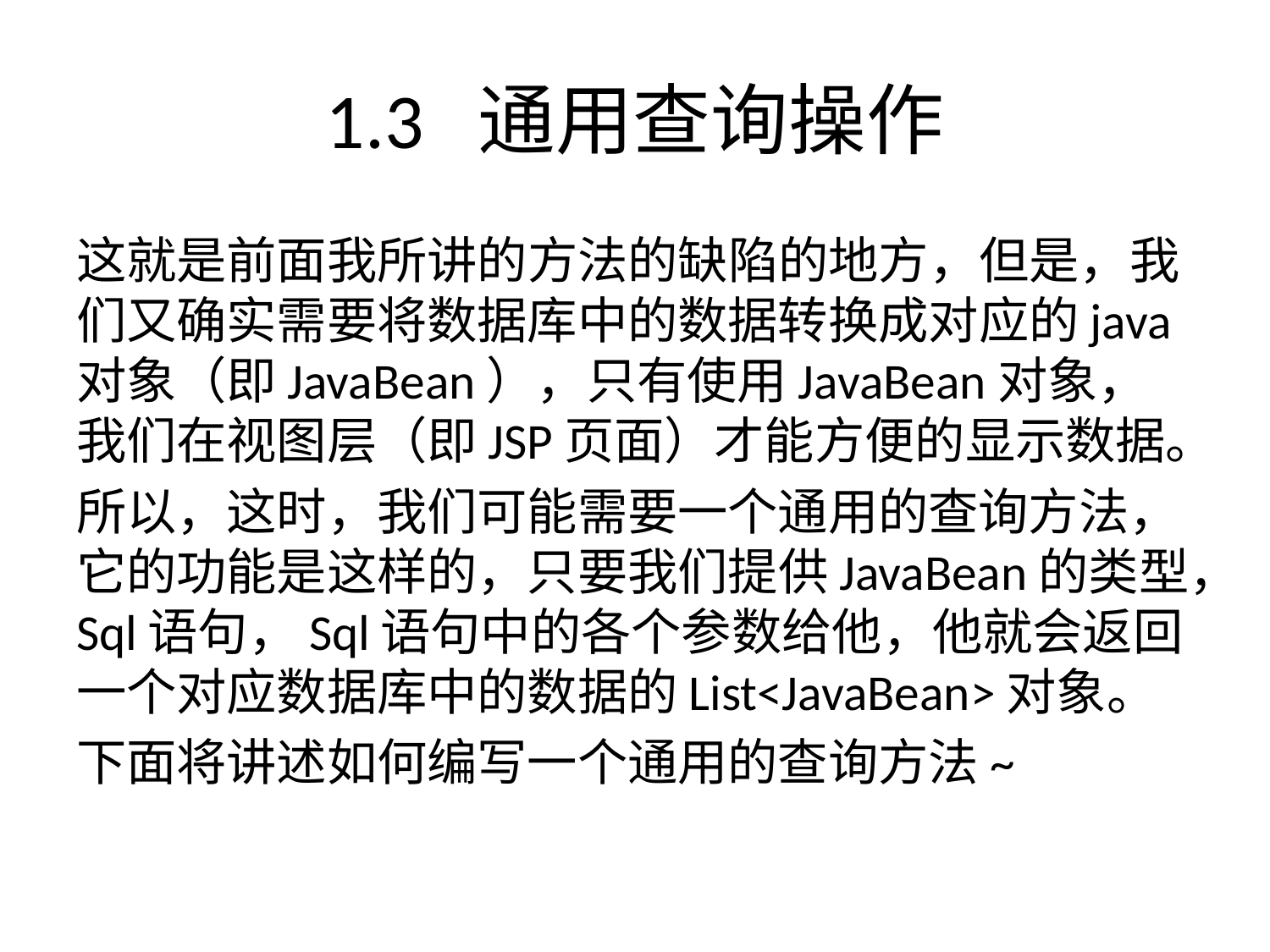

# 1.3  通用查询操作
这就是前面我所讲的方法的缺陷的地方，但是，我们又确实需要将数据库中的数据转换成对应的java对象（即JavaBean），只有使用JavaBean对象，我们在视图层（即JSP页面）才能方便的显示数据。
所以，这时，我们可能需要一个通用的查询方法，它的功能是这样的，只要我们提供JavaBean的类型，Sql语句，Sql语句中的各个参数给他，他就会返回一个对应数据库中的数据的List<JavaBean>对象。
下面将讲述如何编写一个通用的查询方法~